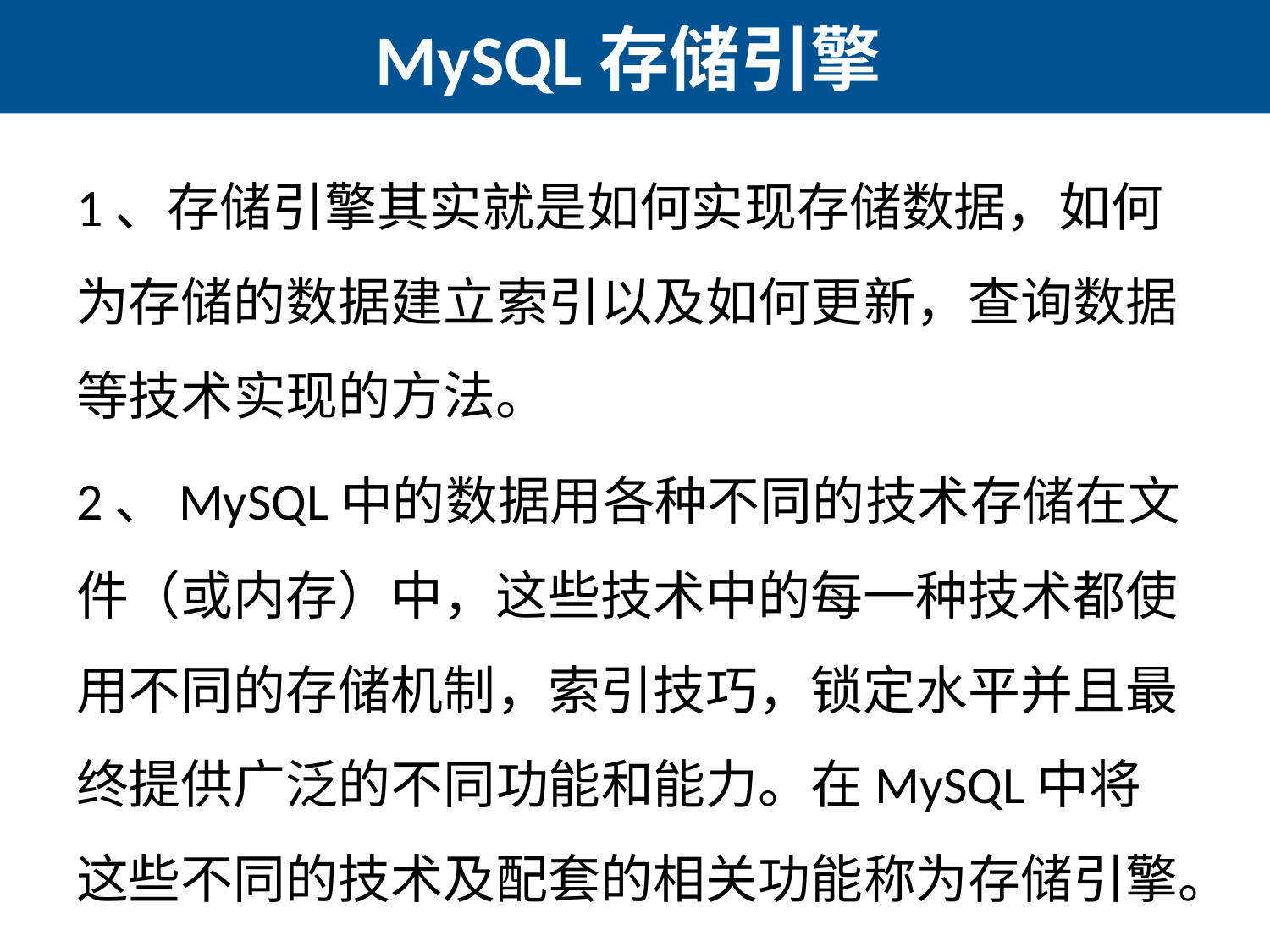

# MySQL存储引擎
1、存储引擎其实就是如何实现存储数据，如何为存储的数据建立索引以及如何更新，查询数据等技术实现的方法。
2、MySQL中的数据用各种不同的技术存储在文件（或内存）中，这些技术中的每一种技术都使用不同的存储机制，索引技巧，锁定水平并且最终提供广泛的不同功能和能力。在MySQL中将这些不同的技术及配套的相关功能称为存储引擎。